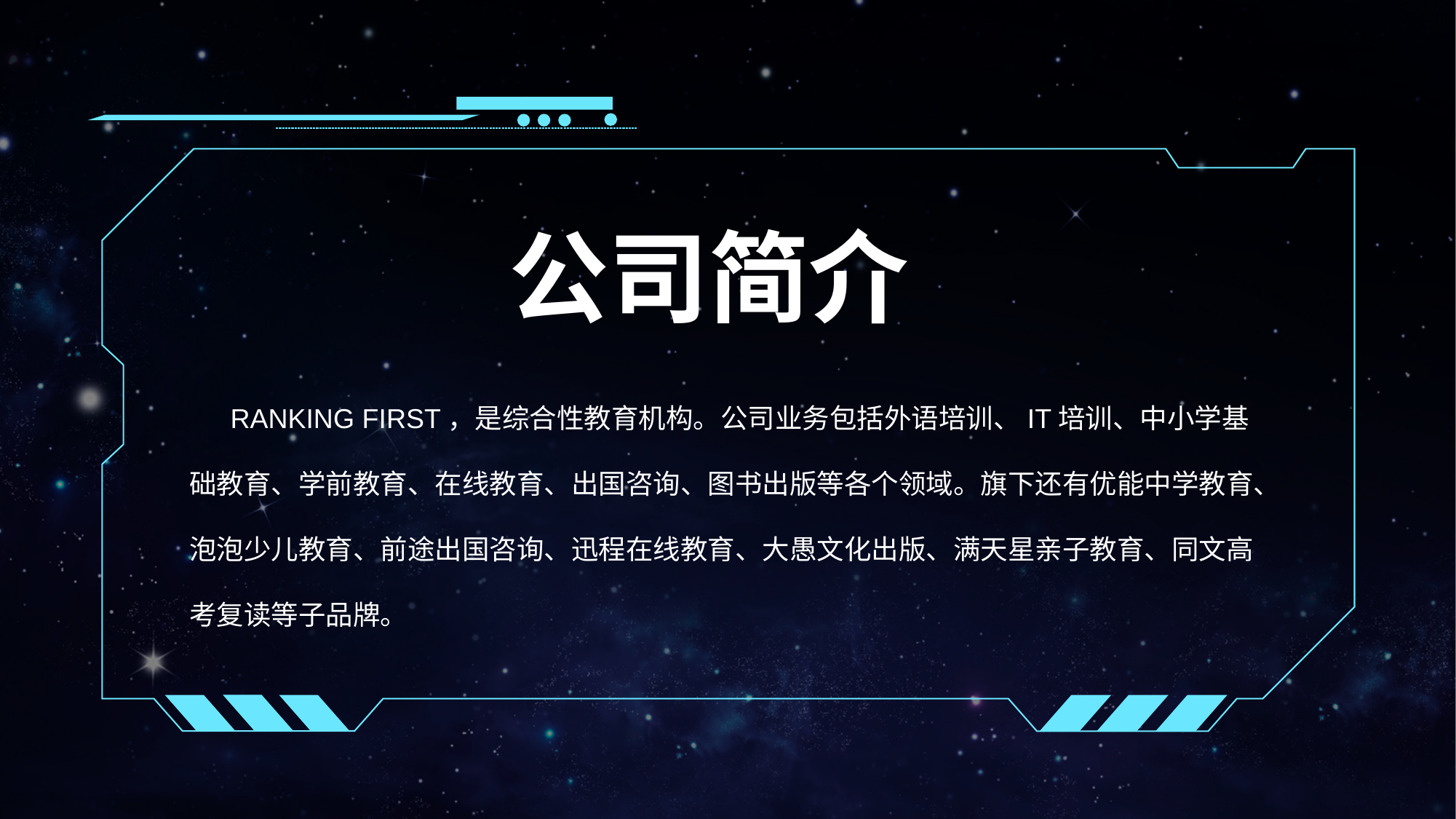

公司简介
      RANKING FIRST，是综合性教育机构。公司业务包括外语培训、IT培训、中小学基础教育、学前教育、在线教育、出国咨询、图书出版等各个领域。旗下还有优能中学教育、泡泡少儿教育、前途出国咨询、迅程在线教育、大愚文化出版、满天星亲子教育、同文高考复读等子品牌。